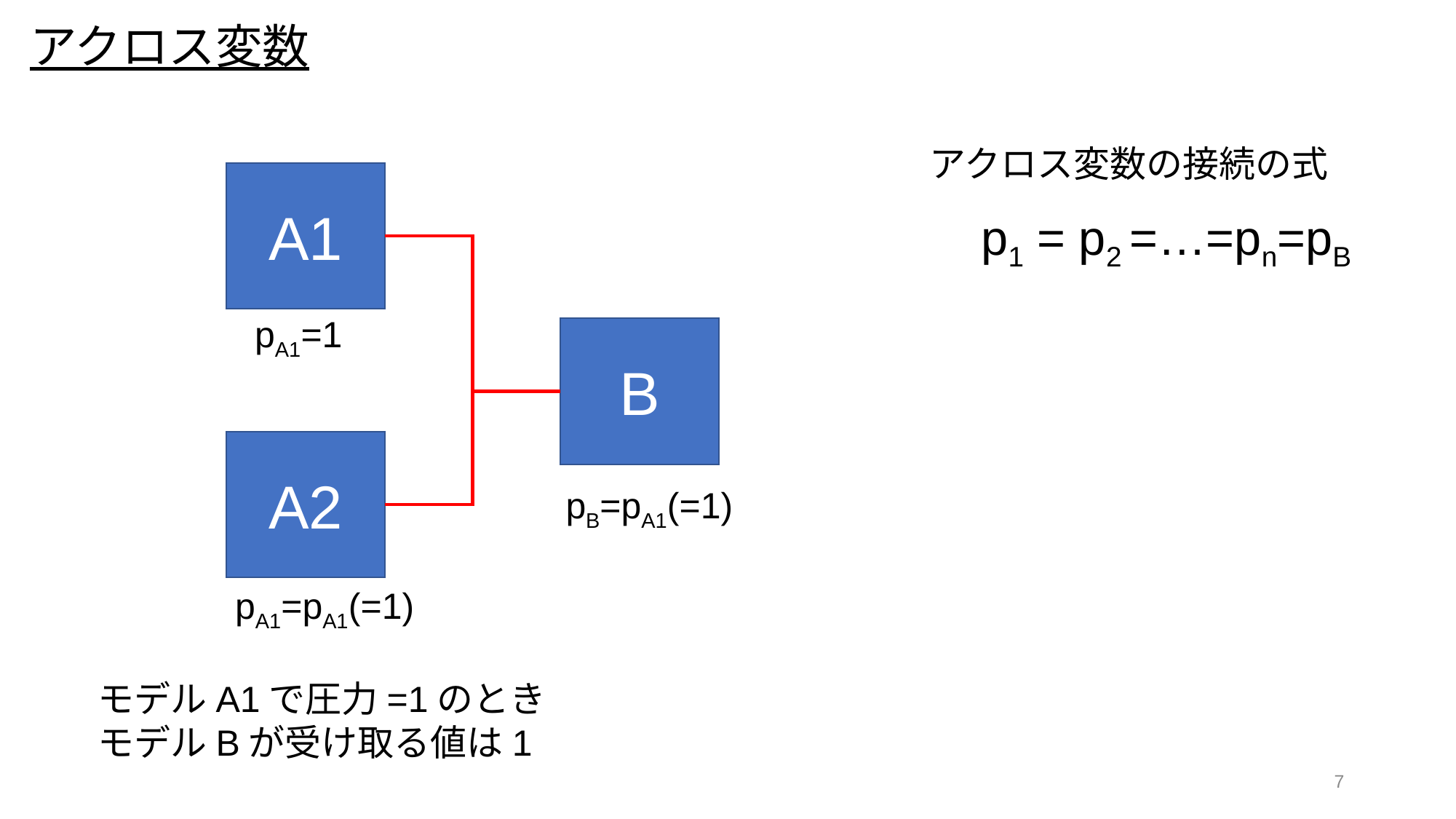

アクロス変数
アクロス変数の接続の式
A1
p1 = p2 =…=pn=pB
pA1=1
B
A2
pB=pA1(=1)
pA1=pA1(=1)
モデルA1で圧力=1のとき
モデルBが受け取る値は1
7